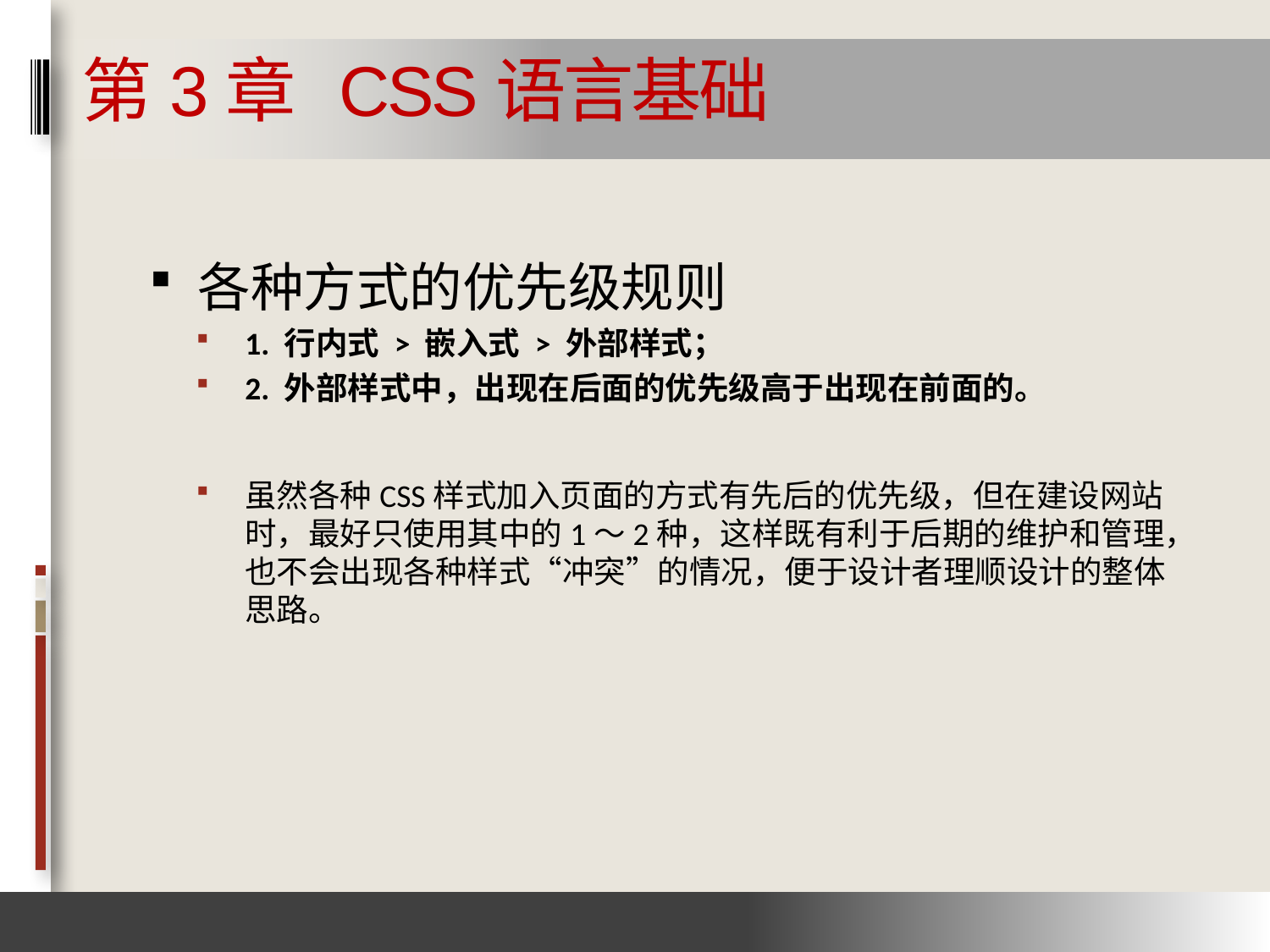

# 第3章  CSS语言基础
各种方式的优先级规则
1. 行内式 > 嵌入式 > 外部样式；
2. 外部样式中，出现在后面的优先级高于出现在前面的。

虽然各种CSS样式加入页面的方式有先后的优先级，但在建设网站时，最好只使用其中的1～2种，这样既有利于后期的维护和管理，也不会出现各种样式“冲突”的情况，便于设计者理顺设计的整体思路。